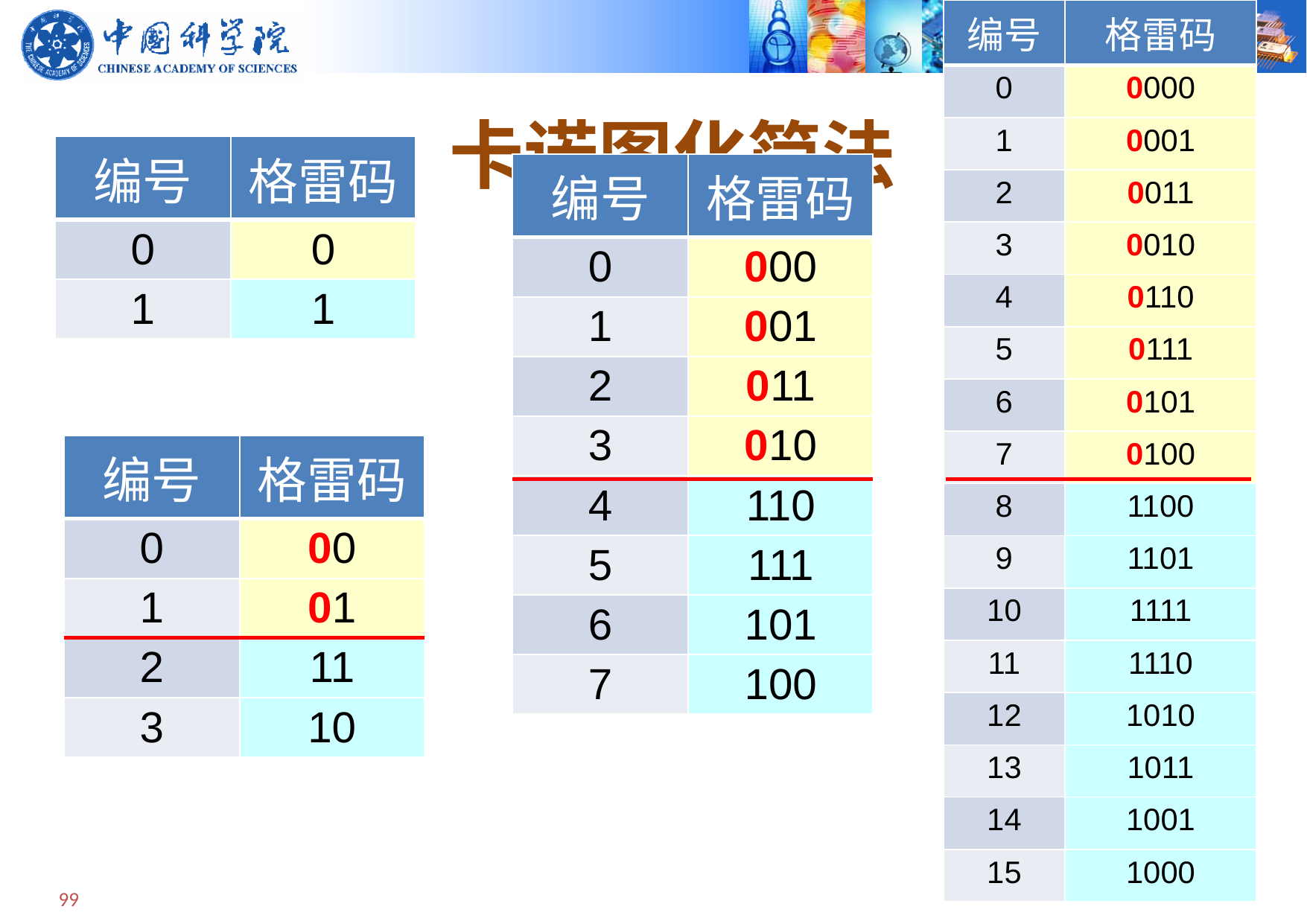

| 编号 | 格雷码 |
| --- | --- |
| 0 | 0000 |
| 1 | 0001 |
| 2 | 0011 |
| 3 | 0010 |
| 4 | 0110 |
| 5 | 0111 |
| 6 | 0101 |
| 7 | 0100 |
| 8 | 1100 |
| 9 | 1101 |
| 10 | 1111 |
| 11 | 1110 |
| 12 | 1010 |
| 13 | 1011 |
| 14 | 1001 |
| 15 | 1000 |
#
卡诺图化简法
| 编号 | 格雷码 |
| --- | --- |
| 0 | 0 |
| 1 | 1 |
| 编号 | 格雷码 |
| --- | --- |
| 0 | 000 |
| 1 | 001 |
| 2 | 011 |
| 3 | 010 |
| 4 | 110 |
| 5 | 111 |
| 6 | 101 |
| 7 | 100 |

卡诺图
| 编号 | 格雷码 |
| --- | --- |
| 0 | 00 |
| 1 | 01 |
| 2 | 11 |
| 3 | 10 |